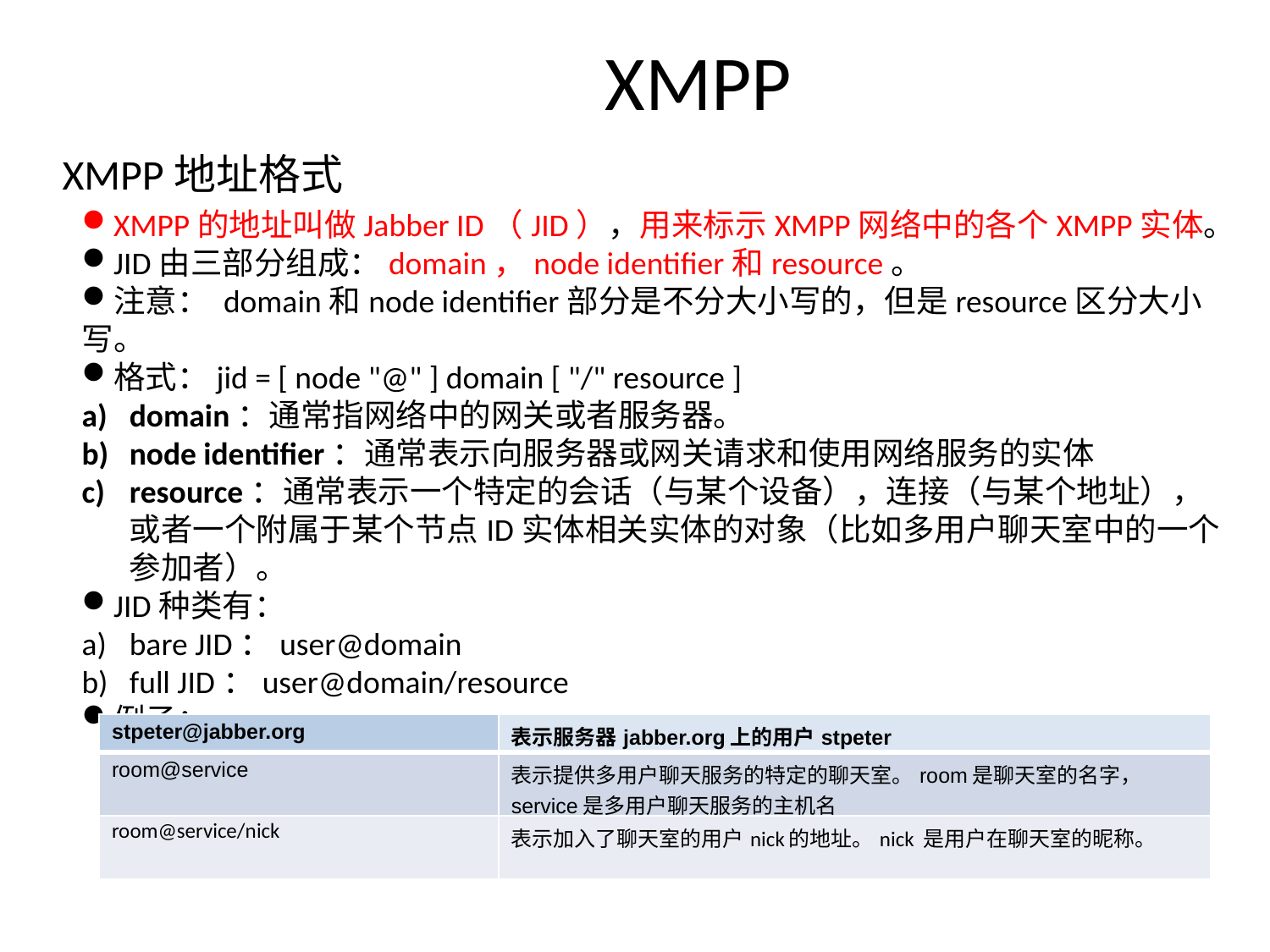

# XMPP
XMPP地址格式
XMPP的地址叫做Jabber ID（JID），用来标示XMPP网络中的各个XMPP实体。
JID由三部分组成：domain，node identifier和resource。
注意： domain和node identifier部分是不分大小写的，但是resource区分大小写。
格式：jid = [ node "@" ] domain [ "/" resource ]
domain：通常指网络中的网关或者服务器。
node identifier：通常表示向服务器或网关请求和使用网络服务的实体
resource：通常表示一个特定的会话（与某个设备），连接（与某个地址），或者一个附属于某个节点ID实体相关实体的对象（比如多用户聊天室中的一个参加者）。
JID种类有：
bare JID：user@domain
full JID：user@domain/resource
例子：
| stpeter@jabber.org | 表示服务器jabber.org上的用户stpeter |
| --- | --- |
| room@service | 表示提供多用户聊天服务的特定的聊天室。room是聊天室的名字， service是多用户聊天服务的主机名 |
| room@service/nick | 表示加入了聊天室的用户nick的地址。nick 是用户在聊天室的昵称。 |